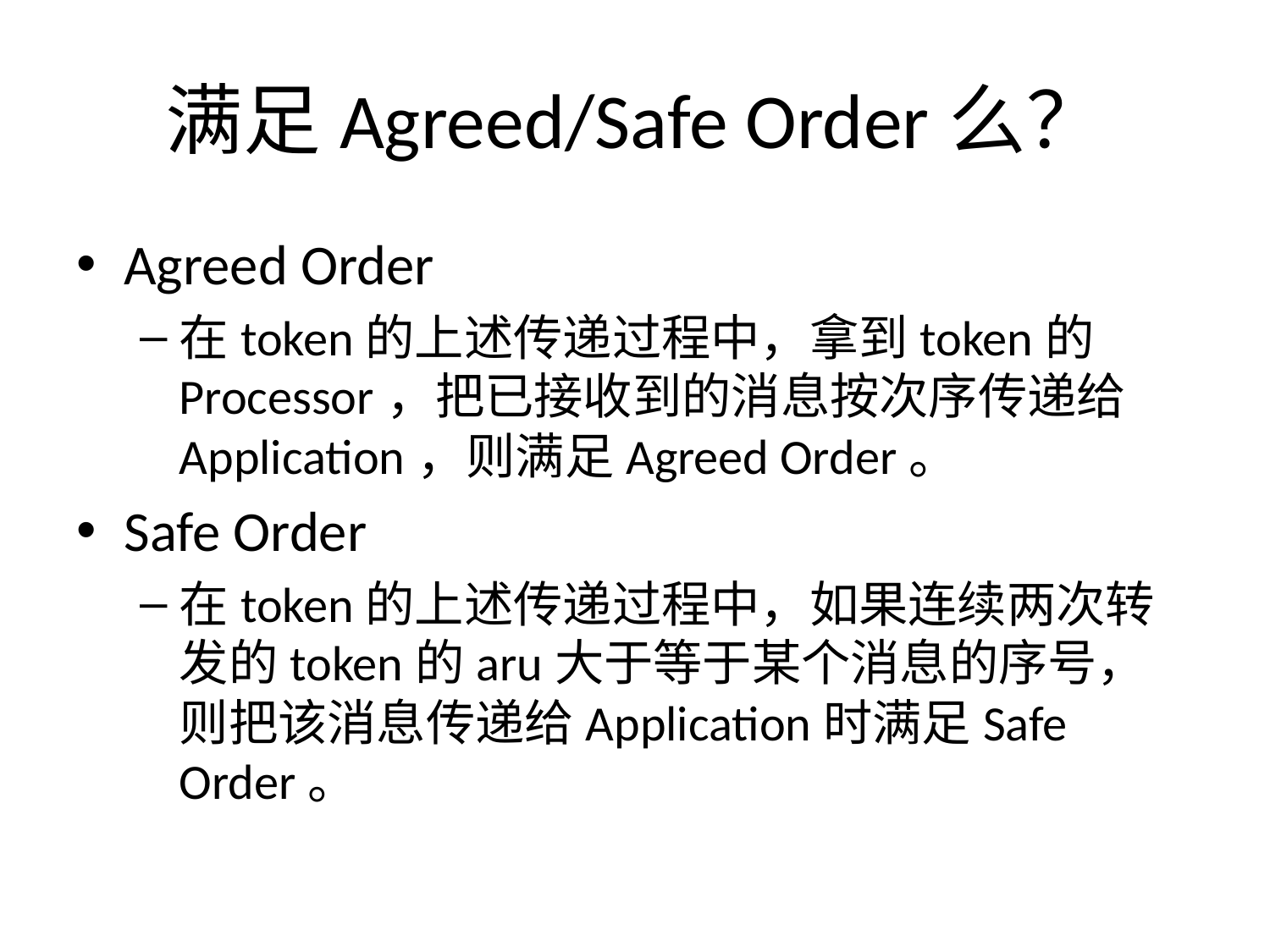

# 满足Agreed/Safe Order么？
Agreed Order
在token的上述传递过程中，拿到token的Processor，把已接收到的消息按次序传递给Application，则满足Agreed Order。
Safe Order
在token的上述传递过程中，如果连续两次转发的token的aru大于等于某个消息的序号，则把该消息传递给Application时满足Safe Order。